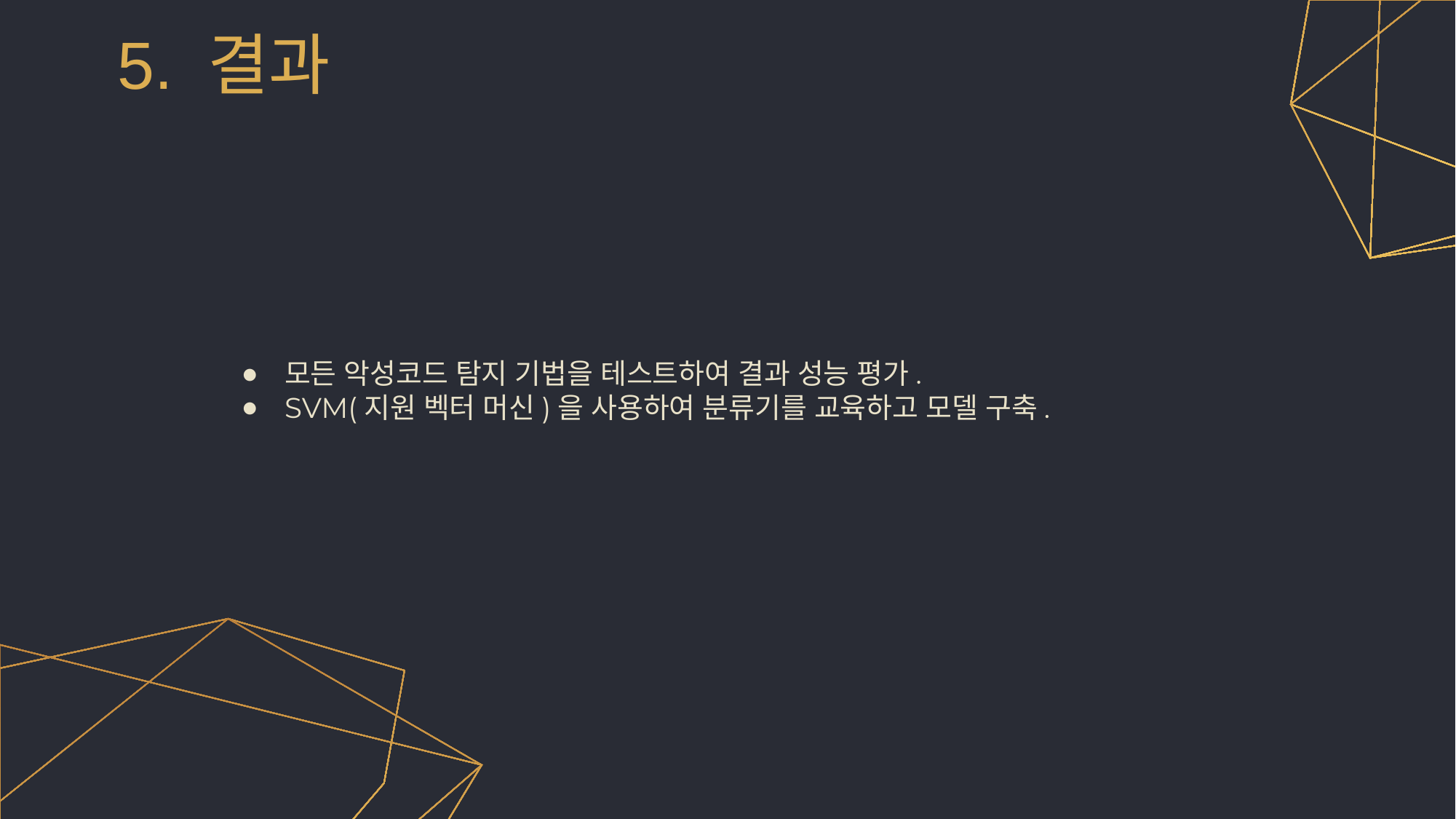

# 5. 결과
모든 악성코드 탐지 기법을 테스트하여 결과 성능 평가.
SVM(지원 벡터 머신)을 사용하여 분류기를 교육하고 모델 구축.